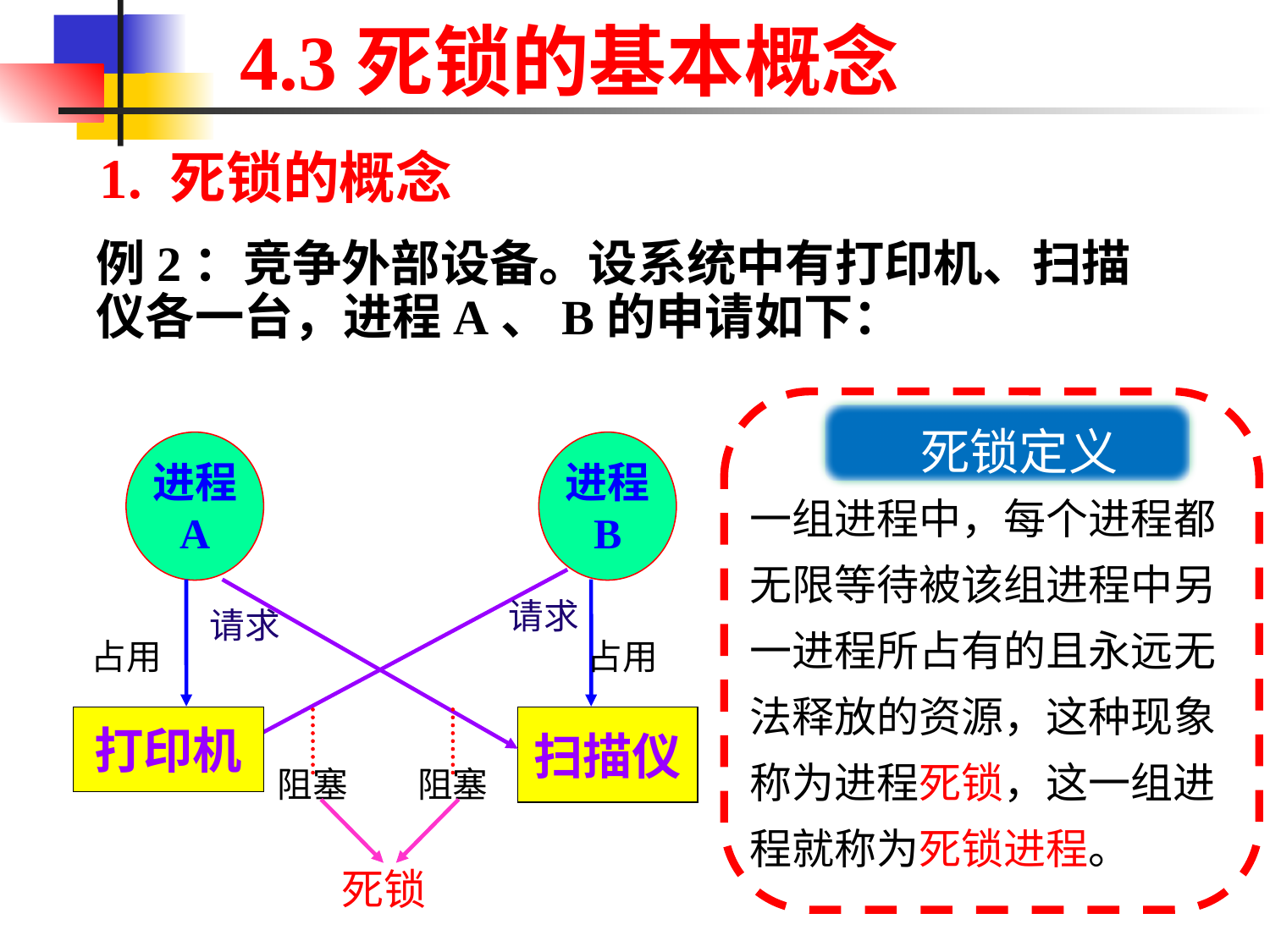

# 4.3死锁的基本概念
1. 死锁的概念
例2：竞争外部设备。设系统中有打印机、扫描仪各一台，进程A、B的申请如下：

死锁定义

进程
A
进程
B
一组进程中，每个进程都无限等待被该组进程中另一进程所占有的且永远无法释放的资源，这种现象称为进程死锁，这一组进程就称为死锁进程。

请求

占用

请求

占用
打印机
扫描仪

阻塞

阻塞

死锁